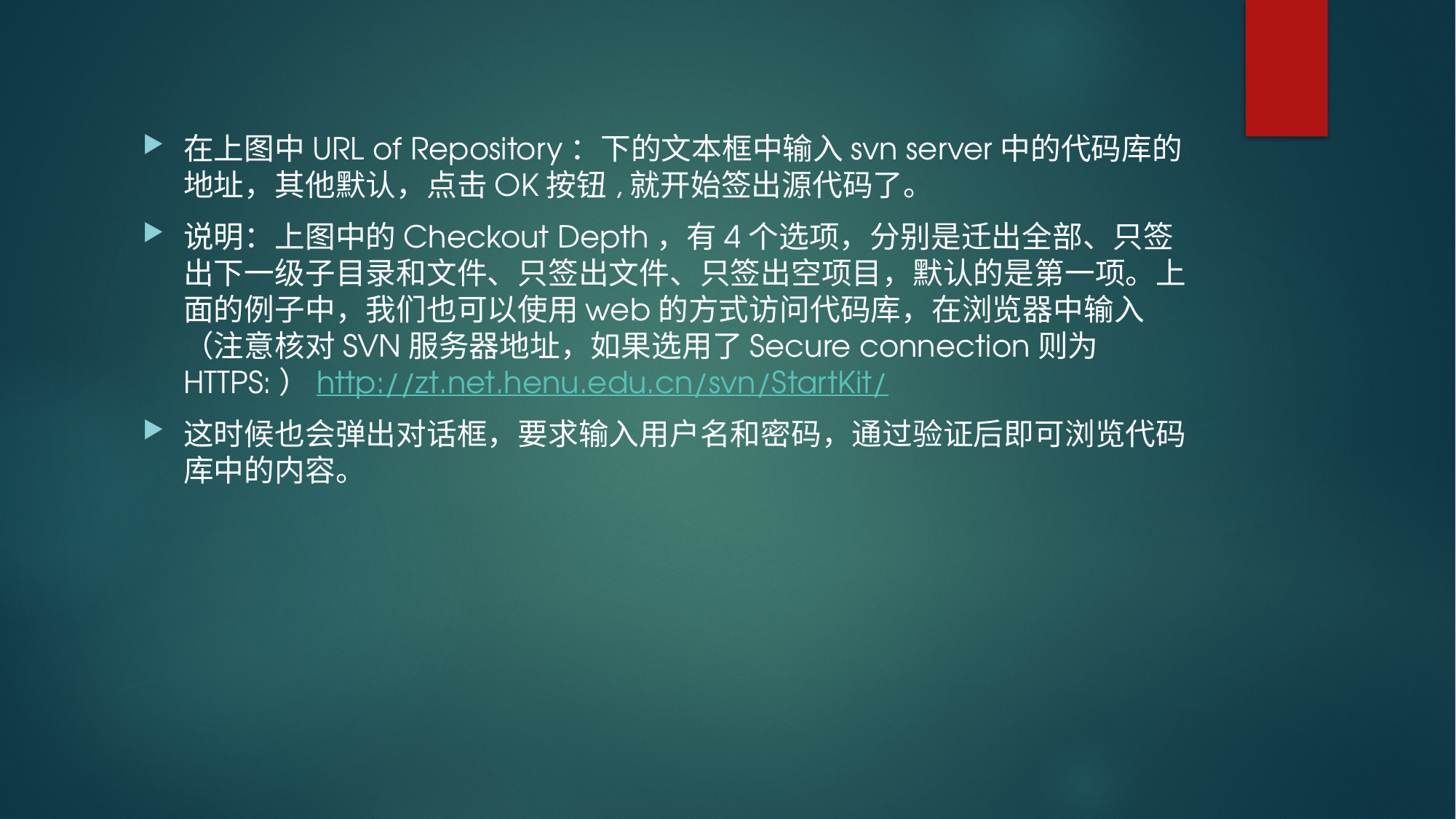

在上图中URL of Repository：下的文本框中输入svn server中的代码库的地址，其他默认，点击OK按钮,就开始签出源代码了。
说明：上图中的Checkout Depth，有4个选项，分别是迁出全部、只签出下一级子目录和文件、只签出文件、只签出空项目，默认的是第一项。上面的例子中，我们也可以使用web的方式访问代码库，在浏览器中输入（注意核对SVN服务器地址，如果选用了Secure connection则为HTTPS:）http://zt.net.henu.edu.cn/svn/StartKit/
这时候也会弹出对话框，要求输入用户名和密码，通过验证后即可浏览代码库中的内容。